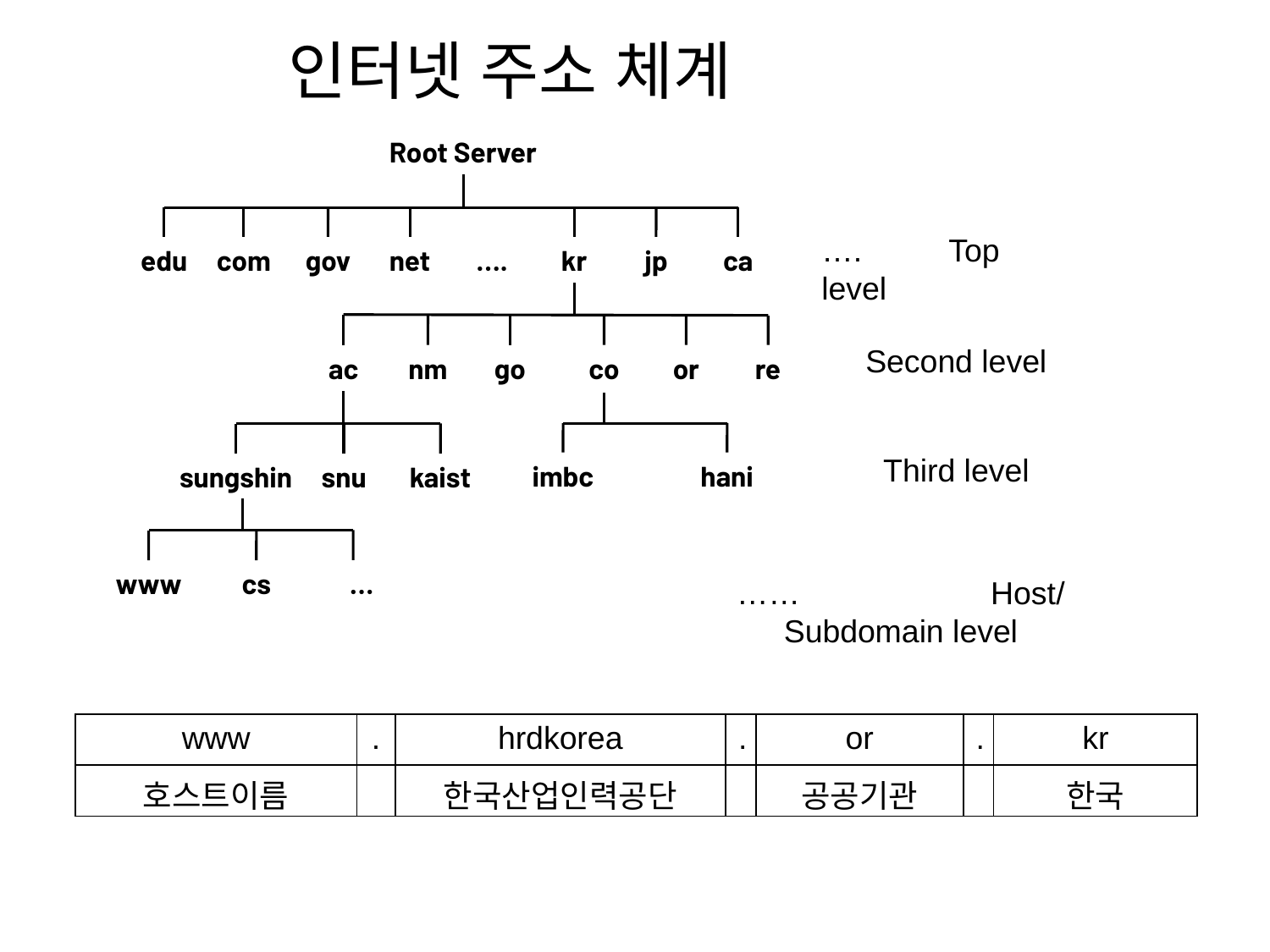

인터넷 주소 체계
Root Server
….	Top level
edu
com
gov
net
….
kr
jp
ca
Second level
ac
nm
go
co
or
re
Third level
imbc
hani
kaist
sungshin
snu
   …
www
cs
……		Host/Subdomain level
| www | . | hrdkorea | . | or | . | kr |
| --- | --- | --- | --- | --- | --- | --- |
| 호스트이름 |  | 한국산업인력공단 |  | 공공기관 |  | 한국 |